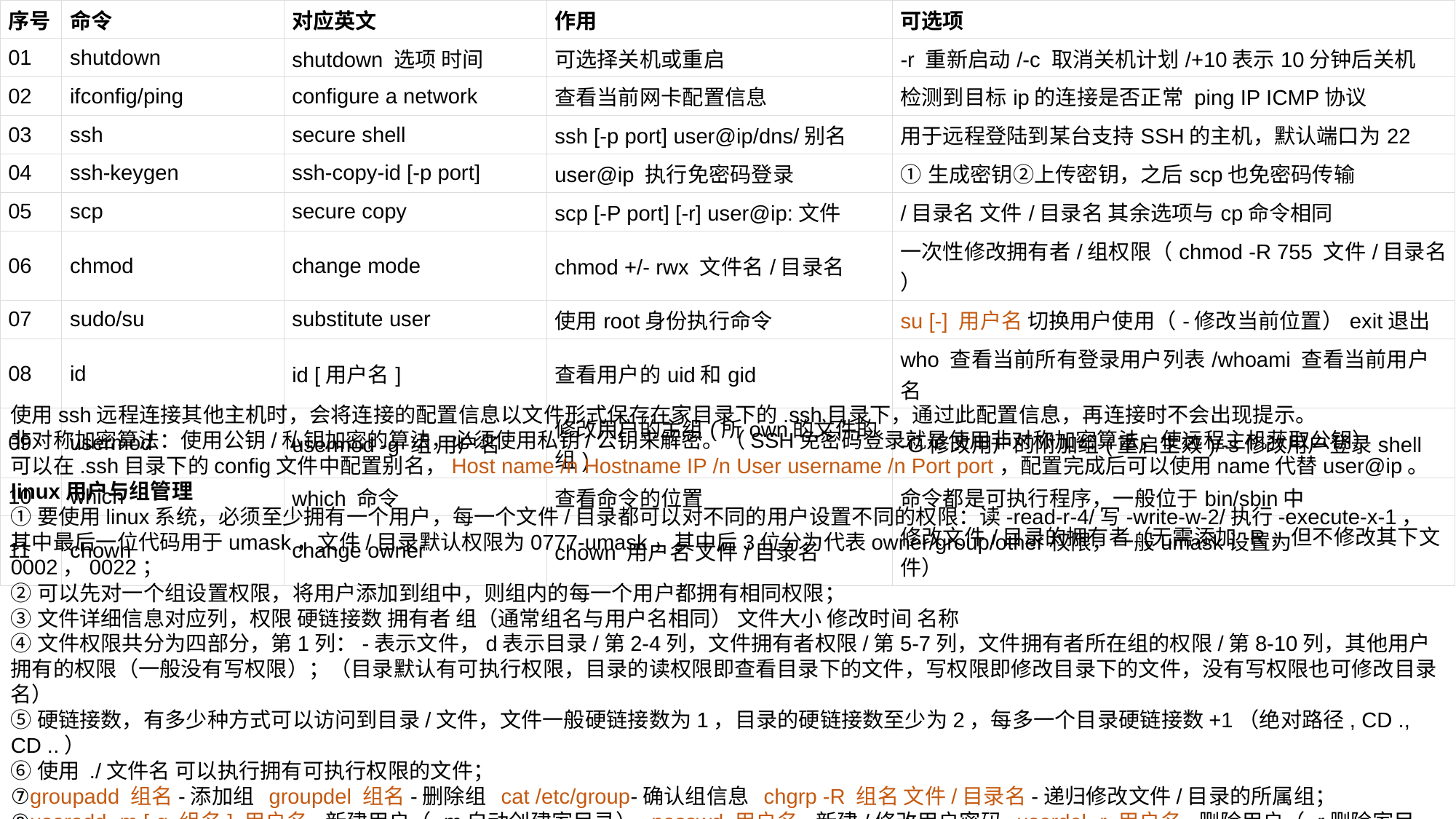

| 序号 | 命令 | 对应英文 | 作用 | 可选项 |
| --- | --- | --- | --- | --- |
| 01 | shutdown | shutdown 选项 时间 | 可选择关机或重启 | -r 重新启动/-c 取消关机计划/+10表示10分钟后关机 |
| 02 | ifconfig/ping | configure a network | 查看当前网卡配置信息 | 检测到目标ip的连接是否正常 ping IP ICMP协议 |
| 03 | ssh | secure shell | ssh [-p port] user@ip/dns/别名 | 用于远程登陆到某台支持SSH的主机，默认端口为22 |
| 04 | ssh-keygen | ssh-copy-id [-p port] | user@ip 执行免密码登录 | ①生成密钥②上传密钥，之后scp也免密码传输 |
| 05 | scp | secure copy | scp [-P port] [-r] user@ip:文件 | /目录名 文件/目录名 其余选项与cp命令相同 |
| 06 | chmod | change mode | chmod +/- rwx 文件名/目录名 | 一次性修改拥有者/组权限（chmod -R 755 文件/目录名 ） |
| 07 | sudo/su | substitute user | 使用root身份执行命令 | su [-] 用户名 切换用户使用（-修改当前位置）exit退出 |
| 08 | id | id [用户名] | 查看用户的uid和gid | who 查看当前所有登录用户列表/whoami 查看当前用户名 |
| 09 | usermod | usermod -g 组 用户名 | 修改用户的主组(所own的文件的组) | -G修改用户的附加组(重启生效)/-s修改用户登录shell |
| 10 | which | which 命令 | 查看命令的位置 | 命令都是可执行程序，一般位于bin/sbin中 |
| 11 | chown | change owner | chown 用户名 文件/目录名 | 修改文件/目录的拥有者（无需添加-R，但不修改其下文件） |
使用ssh远程连接其他主机时，会将连接的配置信息以文件形式保存在家目录下的.ssh目录下，通过此配置信息，再连接时不会出现提示。
非对称加密算法：使用公钥/私钥加密的算法，必须使用私钥/公钥来解密。（SSH免密码登录就是使用非对称加密算法，使远程主机获取公钥）
可以在.ssh目录下的config文件中配置别名，Host name /n Hostname IP /n User username /n Port port，配置完成后可以使用name代替user@ip。
linux用户与组管理
①要使用linux系统，必须至少拥有一个用户，每一个文件/目录都可以对不同的用户设置不同的权限：读-read-r-4/写-write-w-2/执行-execute-x-1，其中最后一位代码用于umask，文件/目录默认权限为0777-umask，其中后3位分为代表owner/group/other权限，一般umask设置为0002，0022；
②可以先对一个组设置权限，将用户添加到组中，则组内的每一个用户都拥有相同权限；
③文件详细信息对应列，权限 硬链接数 拥有者 组（通常组名与用户名相同） 文件大小 修改时间 名称
④文件权限共分为四部分，第1列：-表示文件，d表示目录/第2-4列，文件拥有者权限/第5-7列，文件拥有者所在组的权限/第8-10列，其他用户拥有的权限（一般没有写权限）；（目录默认有可执行权限，目录的读权限即查看目录下的文件，写权限即修改目录下的文件，没有写权限也可修改目录名）
⑤硬链接数，有多少种方式可以访问到目录/文件，文件一般硬链接数为1，目录的硬链接数至少为2，每多一个目录硬链接数+1（绝对路径, CD ., CD ..）
⑥使用 ./文件名 可以执行拥有可执行权限的文件；
⑦groupadd 组名-添加组  groupdel 组名-删除组  cat /etc/group-确认组信息  chgrp -R 组名 文件/目录名-递归修改文件/目录的所属组；
⑧useradd -m [-g 组名] 用户名-新建用户（-m自动创建家目录）  passwd 用户名-新建/修改用户密码  userdel -r 用户名-删除用户（-r删除家目录）
用户信息保存在 /etc/passwd文件中，用户的具体信息：用户名 密码（加密） UID GID 用户全名 家目录 登录使用的shell（可以输入终端命令的软件）
⑨chmod/chown/chgrp 分别用于更改文件/目录权限，拥有者，所在组，注意针对目录若不加R则只变动目录，加R则递归执行修改。